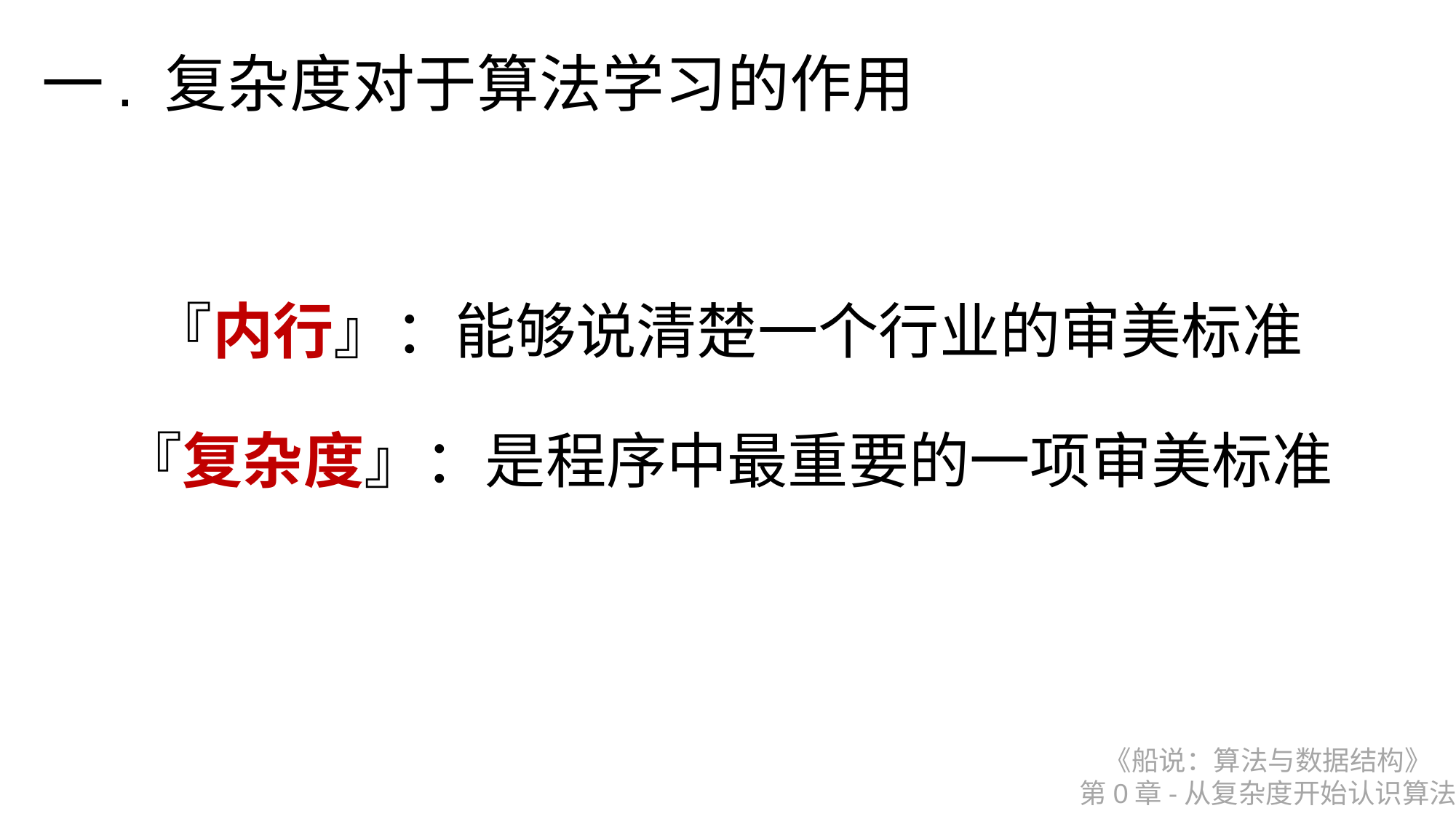

一. 复杂度对于算法学习的作用
『内行』：能够说清楚一个行业的审美标准
『复杂度』：是程序中最重要的一项审美标准